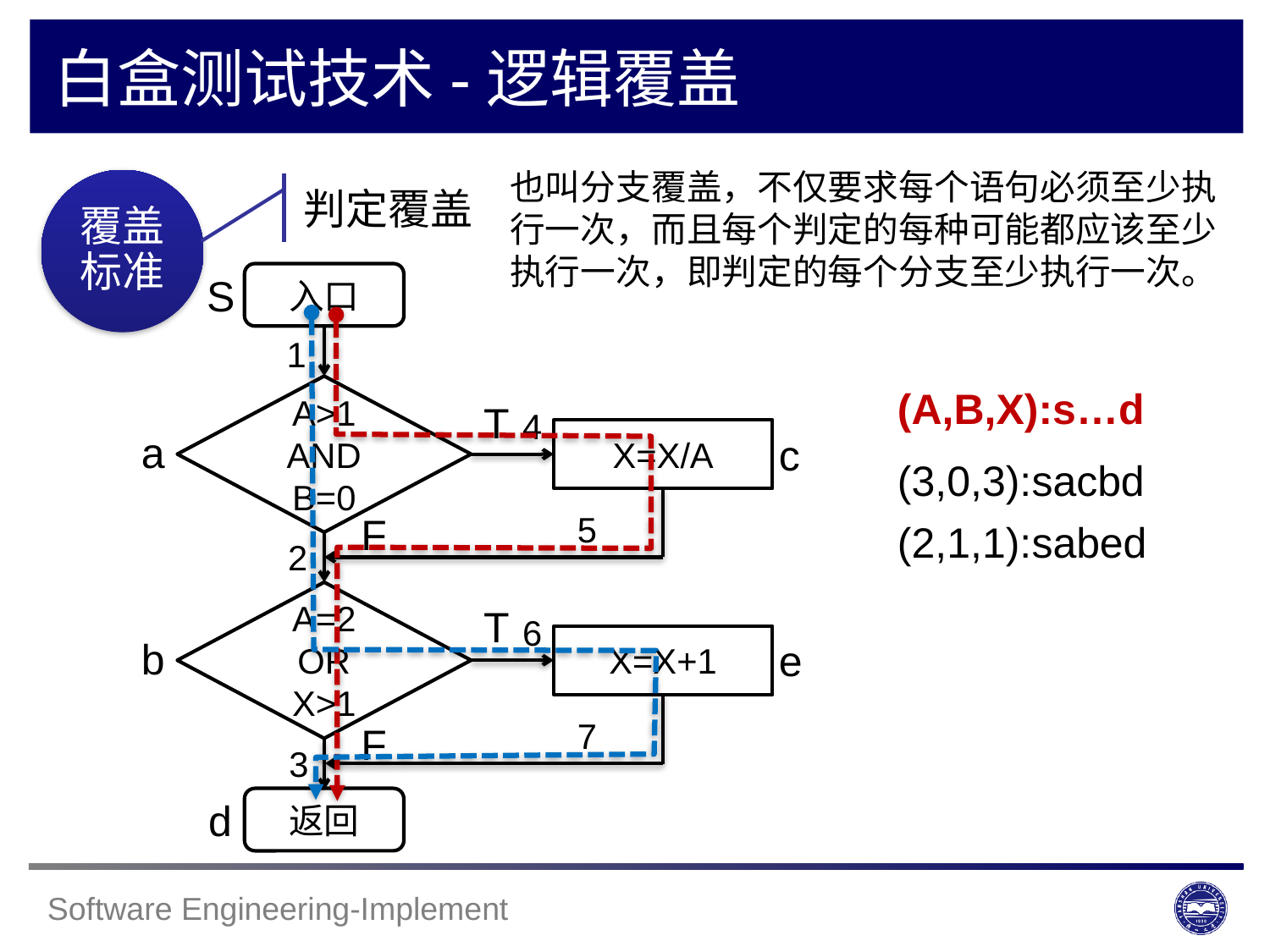

白盒测试技术-逻辑覆盖
也叫分支覆盖，不仅要求每个语句必须至少执行一次，而且每个判定的每种可能都应该至少执行一次，即判定的每个分支至少执行一次。

覆盖标准
判定覆盖
S
入口
1
A>1 AND B=0
T
4
a
X=X/A
c
F
5
2
A=2 OR X>1
T
6
b
X=X+1
e
7
F
3
d
返回

(A,B,X):s…d
(3,0,3):sacbd
(2,1,1):sabed